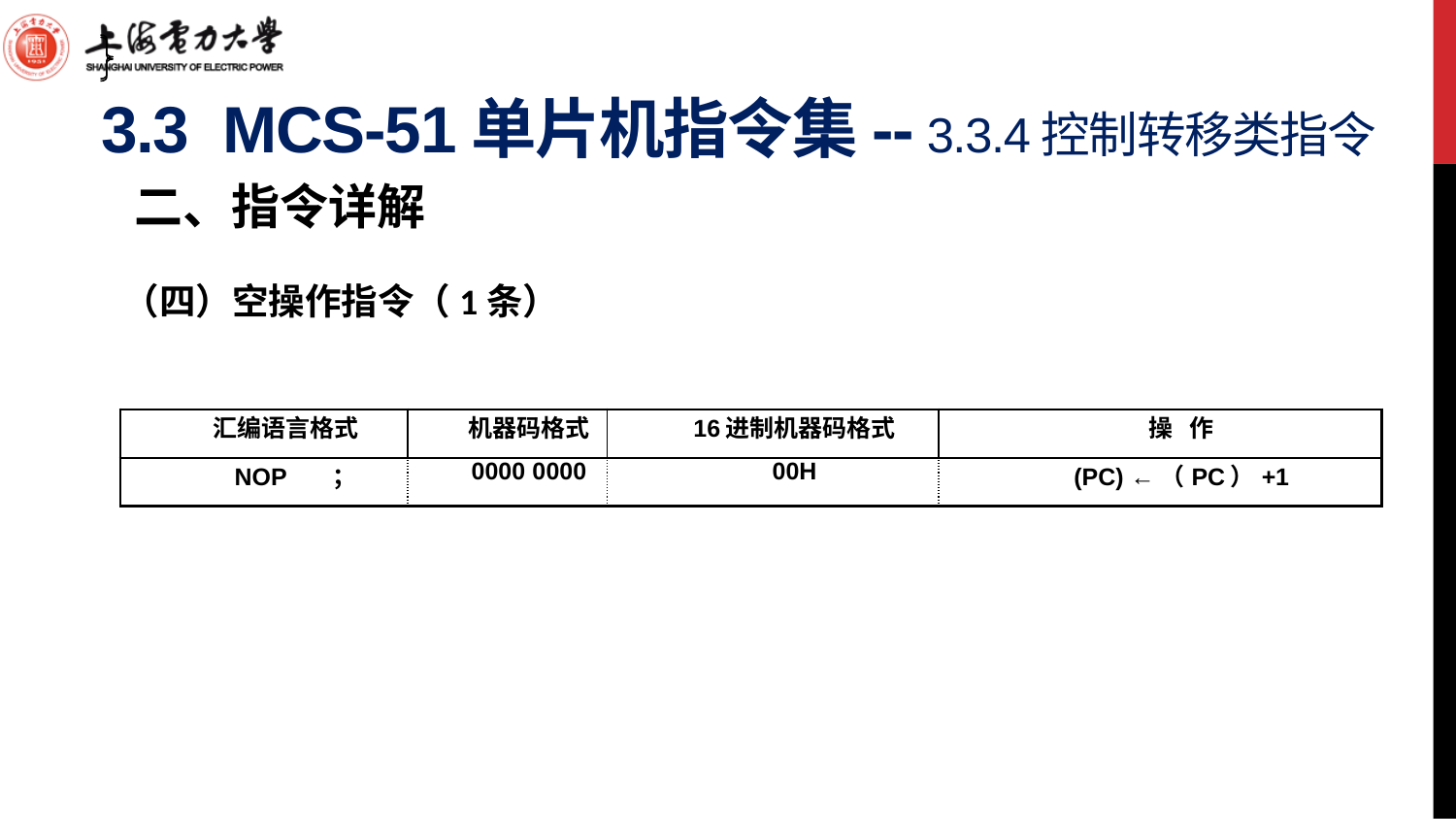

# 3.3  MCS-51单片机指令集-- 3.3.4控制转移类指令
二、指令详解

（四）空操作指令（1条）
| 汇编语言格式 | 机器码格式 | 16进制机器码格式 | 操 作 |
| --- | --- | --- | --- |
| NOP ； | 0000 0000 | 00H | (PC) ←（PC）+1 |